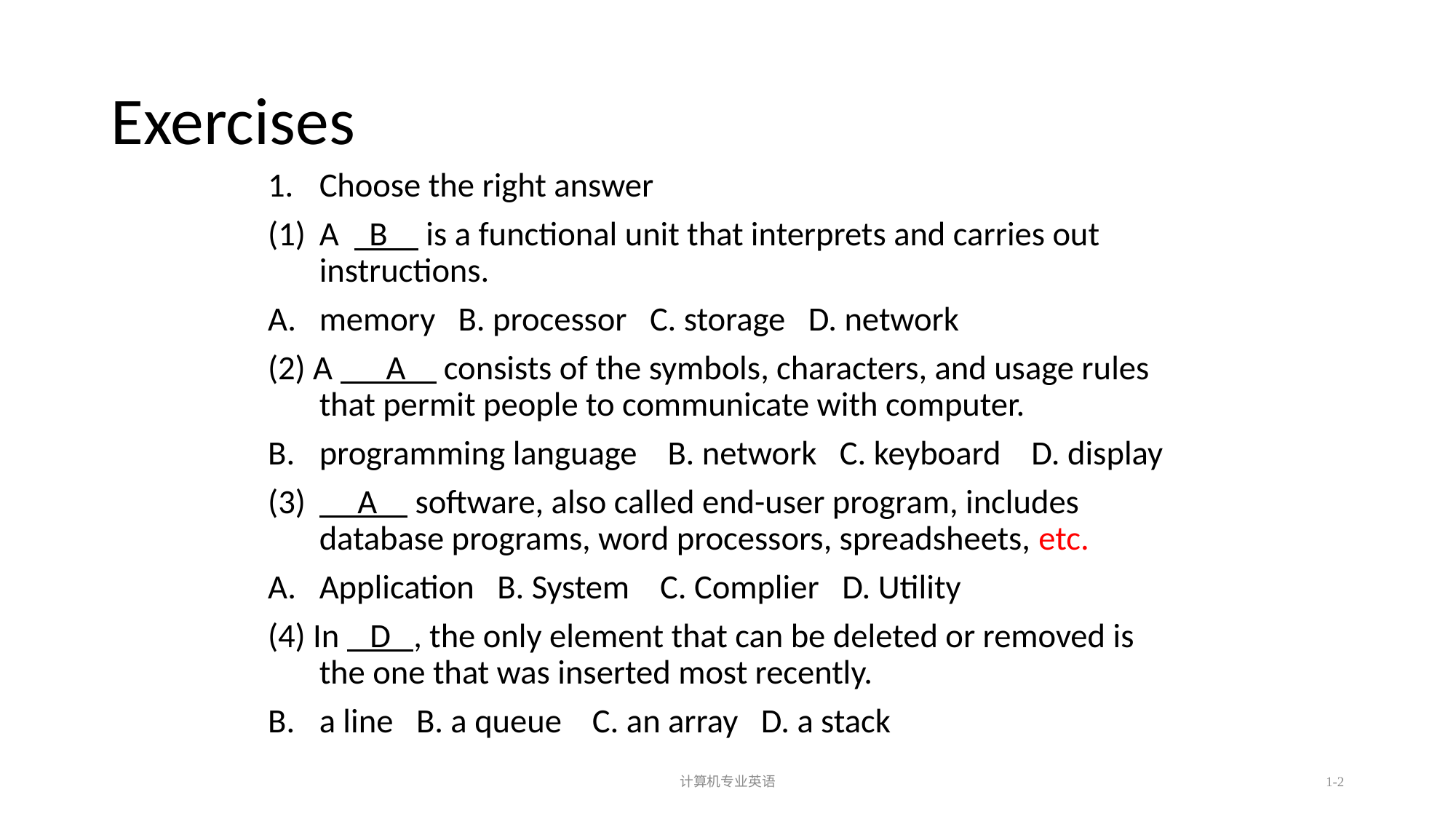

计算机专业英语
1-2
# Exercises
Choose the right answer
A    B     is a functional unit that interprets and carries out instructions.
memory   B. processor   C. storage   D. network
(2) A       A     consists of the symbols, characters, and usage rules that permit people to communicate with computer.
programming language    B. network   C. keyboard    D. display
     A     software, also called end-user program, includes database programs, word processors, spreadsheets, etc.
Application   B. System    C. Complier   D. Utility
(4) In    D   , the only element that can be deleted or removed is the one that was inserted most recently.
a line   B. a queue    C. an array   D. a stack